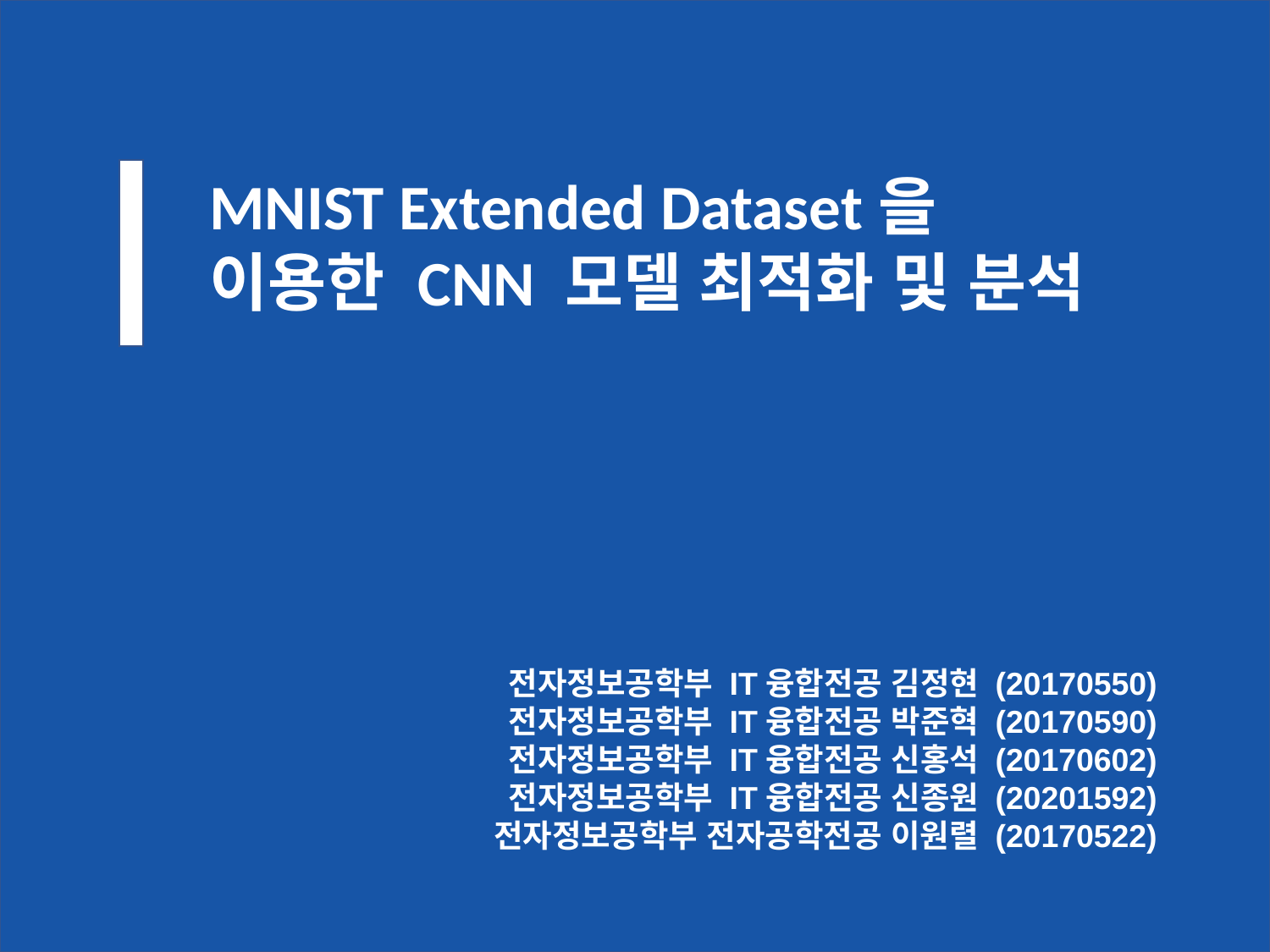

MNIST Extended Dataset을
이용한 CNN 모델 최적화 및 분석
전자정보공학부 IT융합전공 김정현 (20170550)
전자정보공학부 IT융합전공 박준혁 (20170590)
전자정보공학부 IT융합전공 신홍석 (20170602)
전자정보공학부 IT융합전공 신종원 (20201592)
전자정보공학부 전자공학전공 이원렬 (20170522)